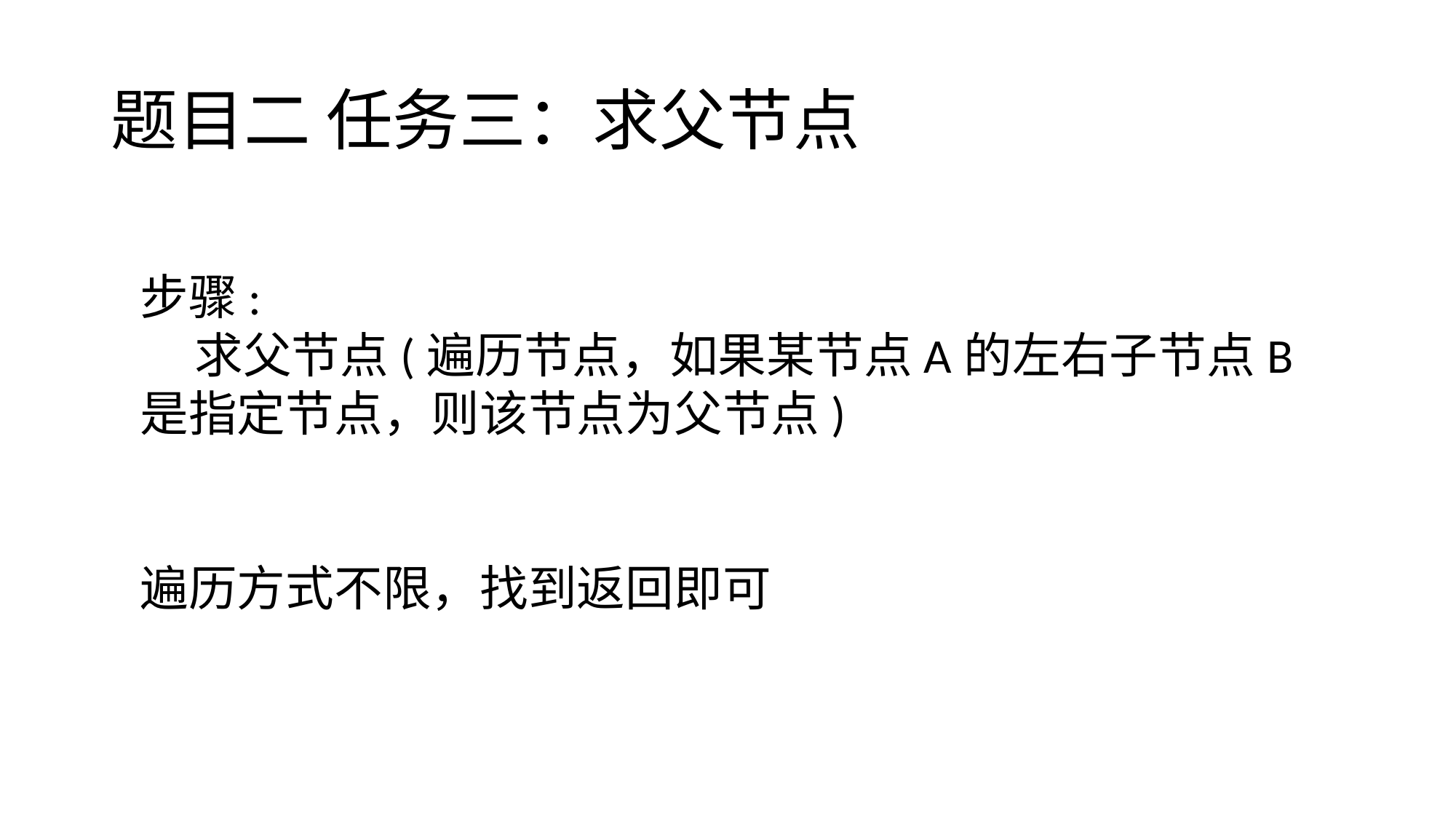

# 题目二 任务三：求父节点
步骤:
求父节点(遍历节点，如果某节点A的左右子节点B是指定节点，则该节点为父节点)

遍历方式不限，找到返回即可